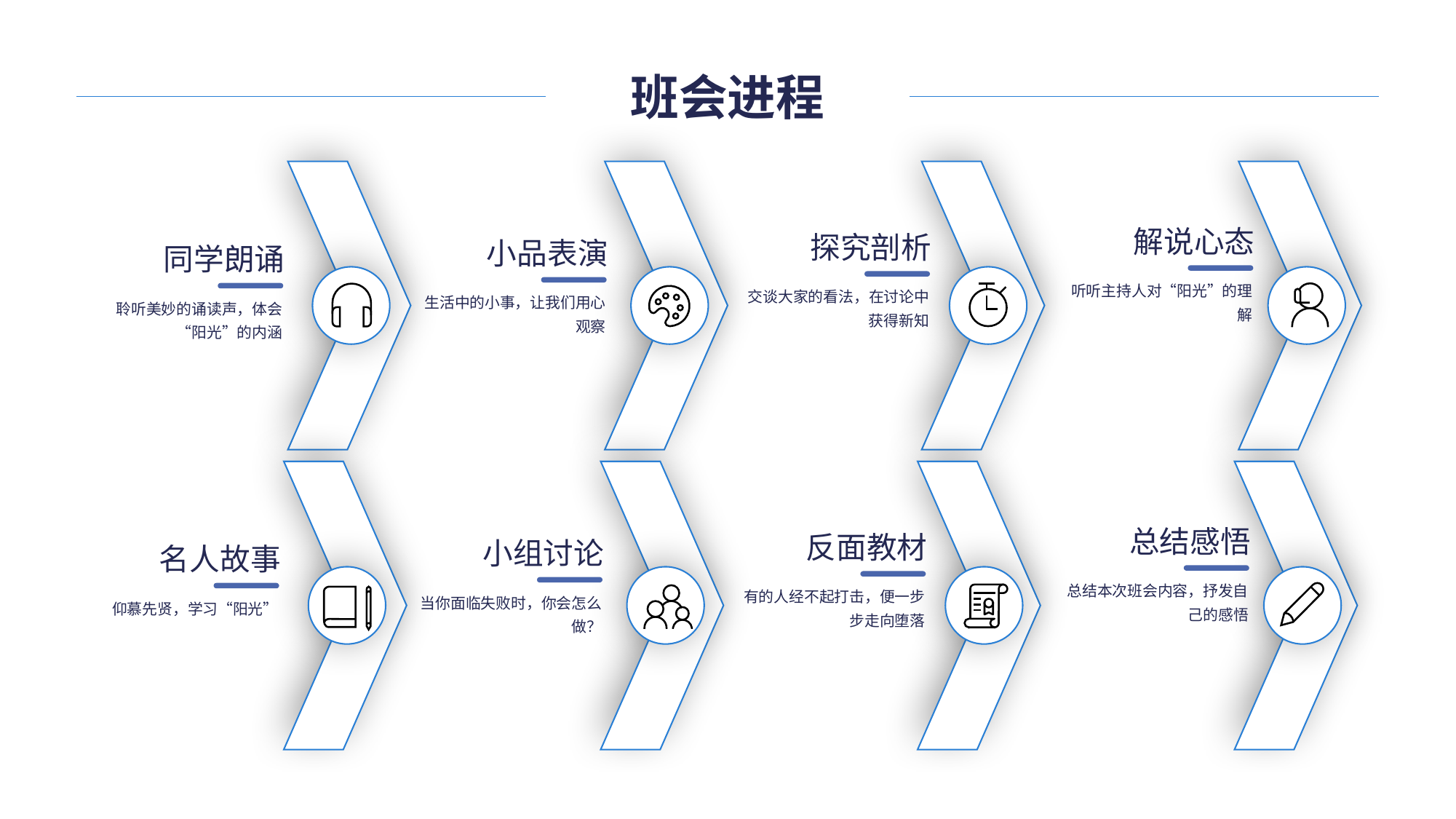

班会进程

解说心态
探究剖析
小品表演
同学朗诵

听听主持人对“阳光”的理解

交谈大家的看法，在讨论中获得新知

生活中的小事，让我们用心观察

聆听美妙的诵读声，体会“阳光”的内涵

总结感悟
反面教材
小组讨论
名人故事

总结本次班会内容，抒发自己的感悟

有的人经不起打击，便一步步走向堕落

当你面临失败时，你会怎么做？

仰慕先贤，学习“阳光”